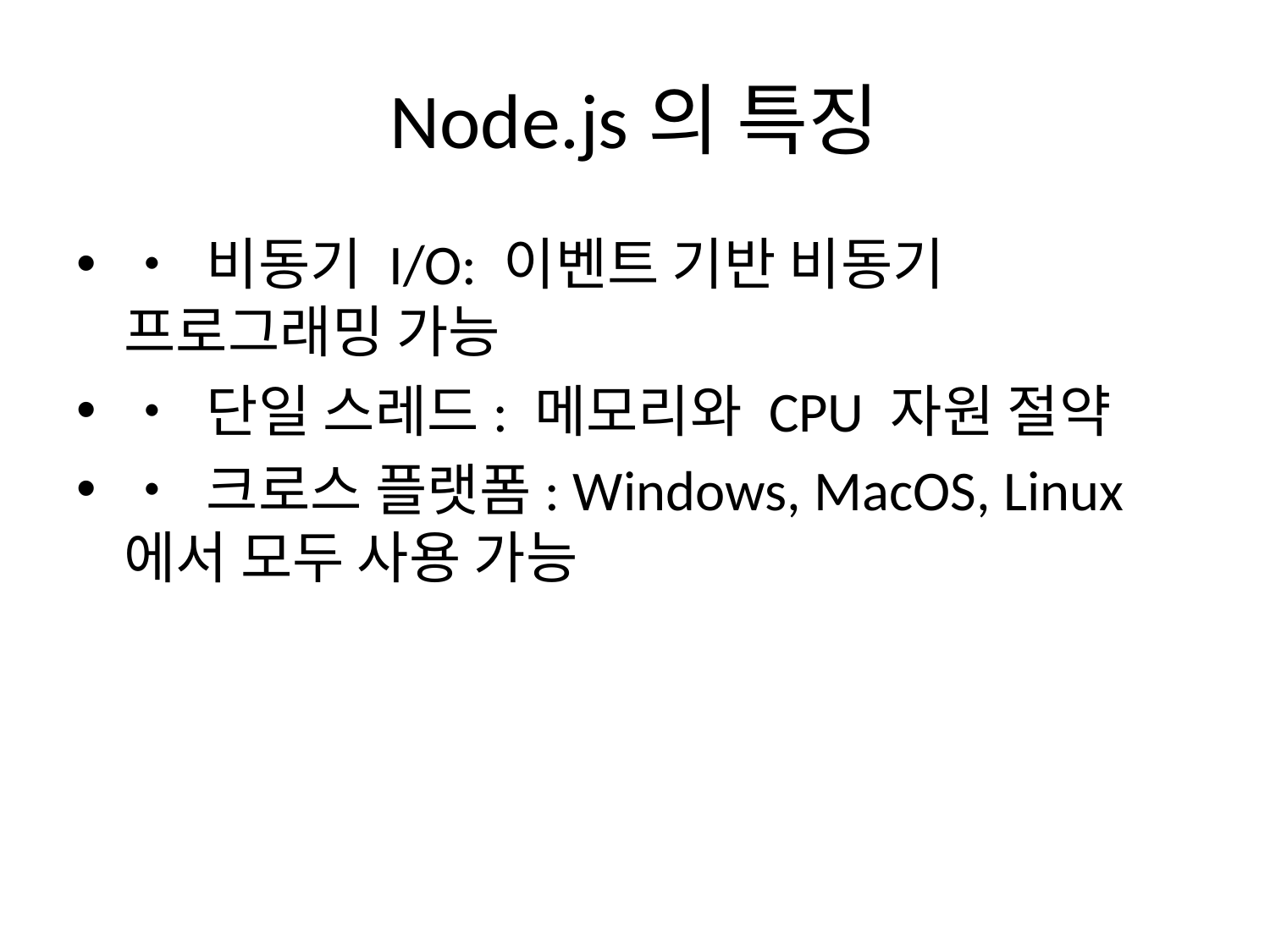

# Node.js의 특징
• 비동기 I/O: 이벤트 기반 비동기 프로그래밍 가능
• 단일 스레드: 메모리와 CPU 자원 절약
• 크로스 플랫폼: Windows, MacOS, Linux에서 모두 사용 가능